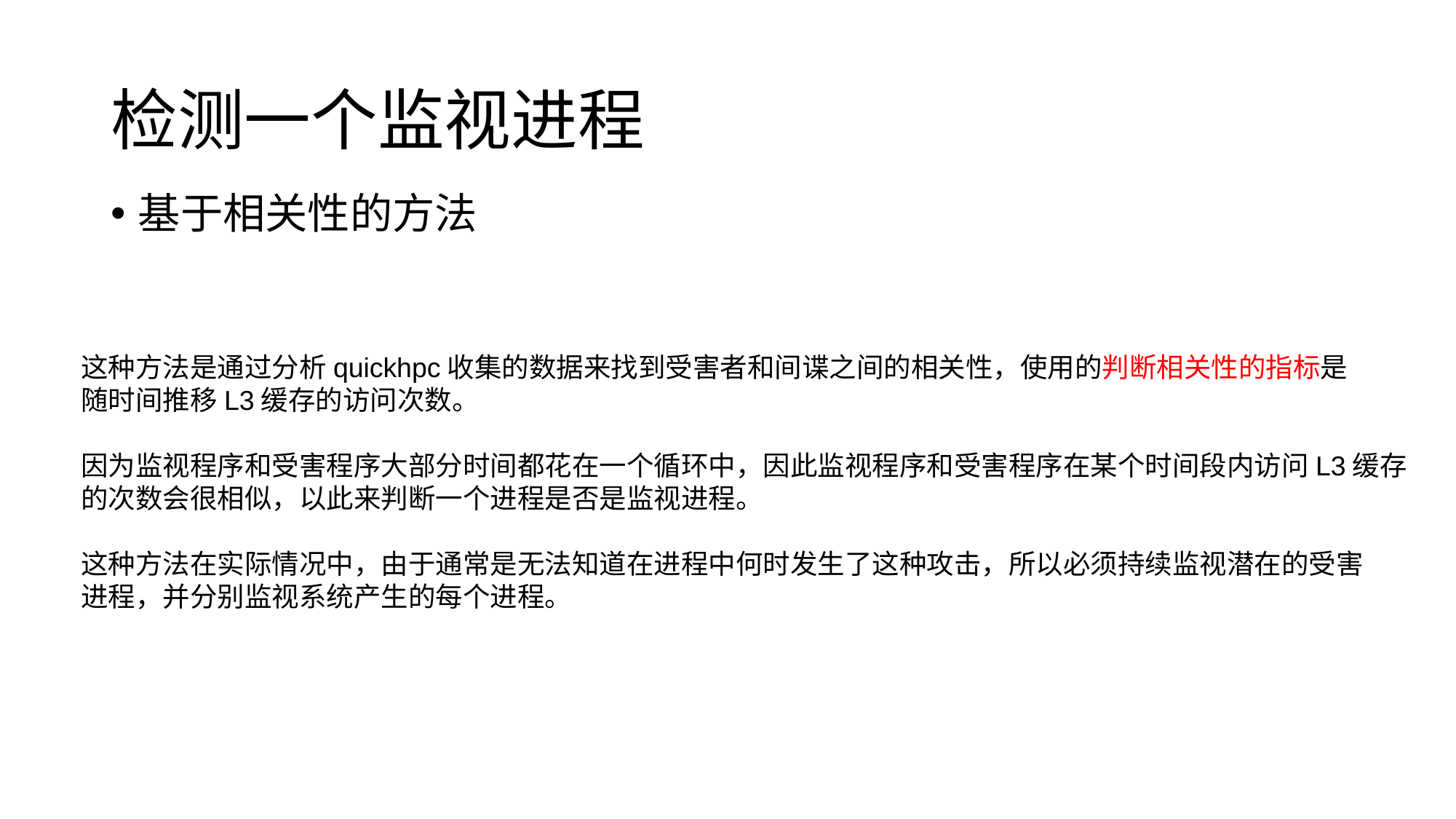

# 检测一个监视进程
基于相关性的方法

这种方法是通过分析quickhpc收集的数据来找到受害者和间谍之间的相关性，使用的判断相关性的指标是
随时间推移L3缓存的访问次数。

因为监视程序和受害程序大部分时间都花在一个循环中，因此监视程序和受害程序在某个时间段内访问L3缓存
的次数会很相似，以此来判断一个进程是否是监视进程。

这种方法在实际情况中，由于通常是无法知道在进程中何时发生了这种攻击，所以必须持续监视潜在的受害
进程，并分别监视系统产生的每个进程。